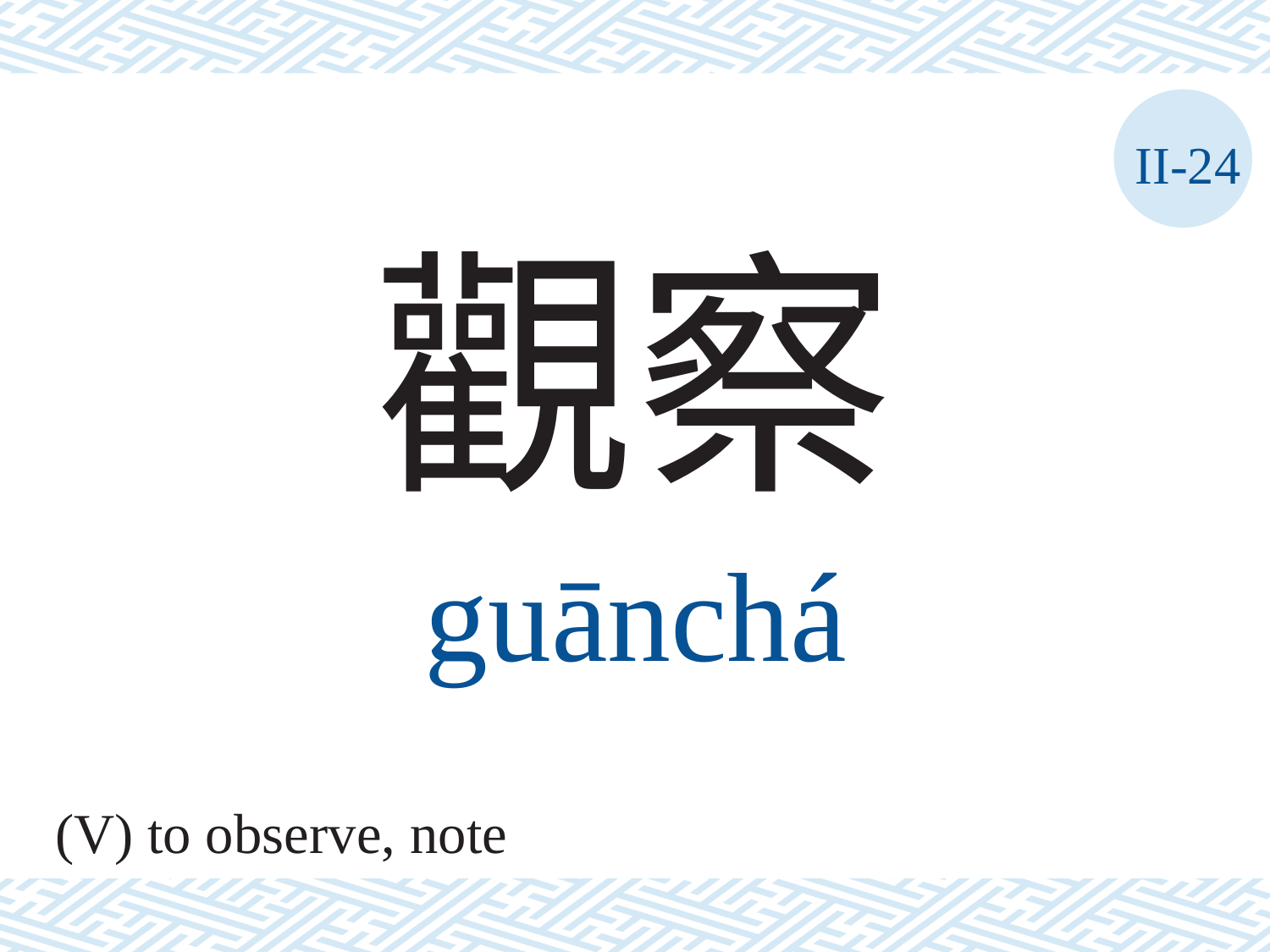

II-24
觀察
guānchá
(V) to observe, note